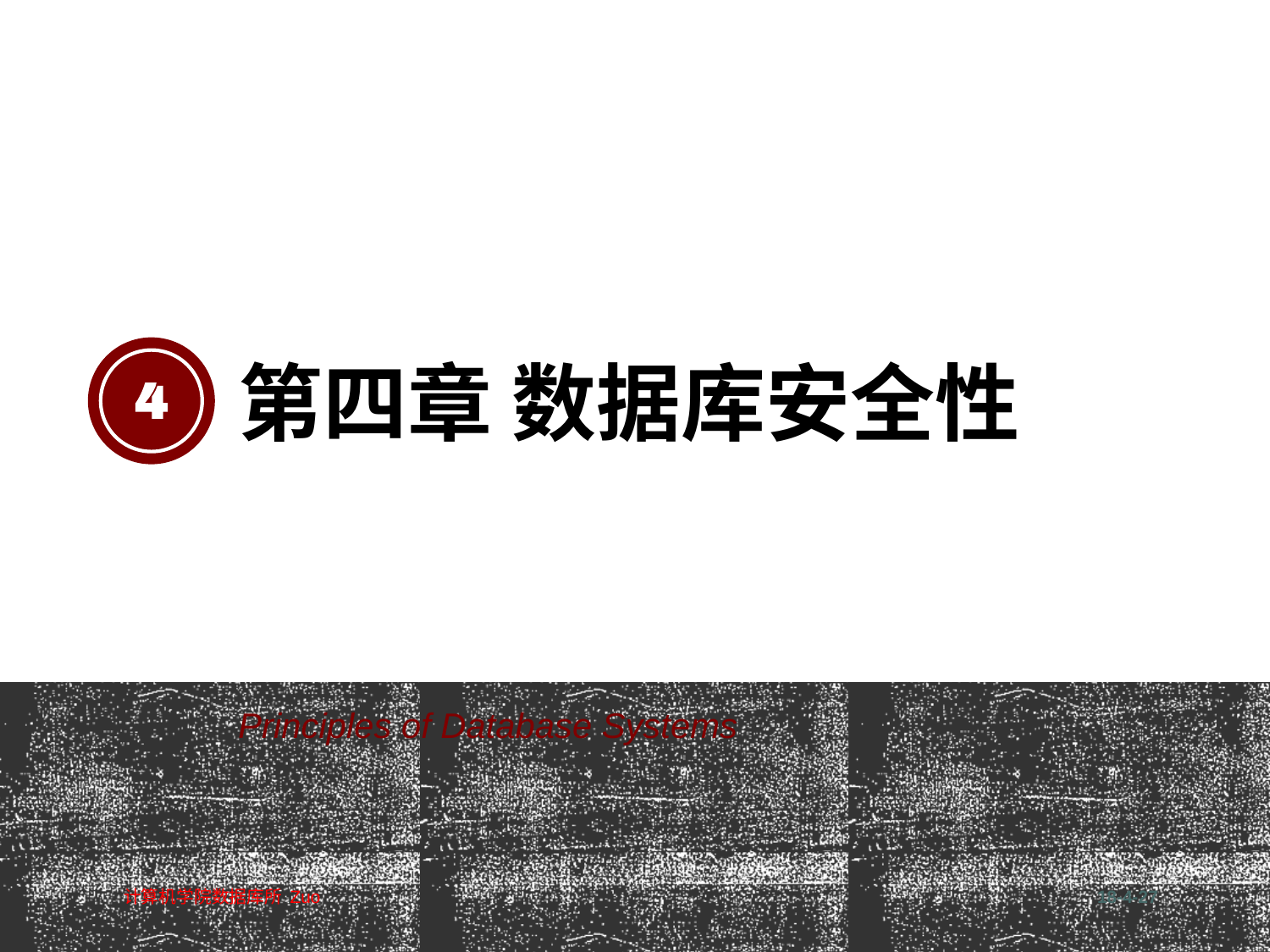

# 第四章 数据库安全性
4
Principles of Database Systems
18-4-27